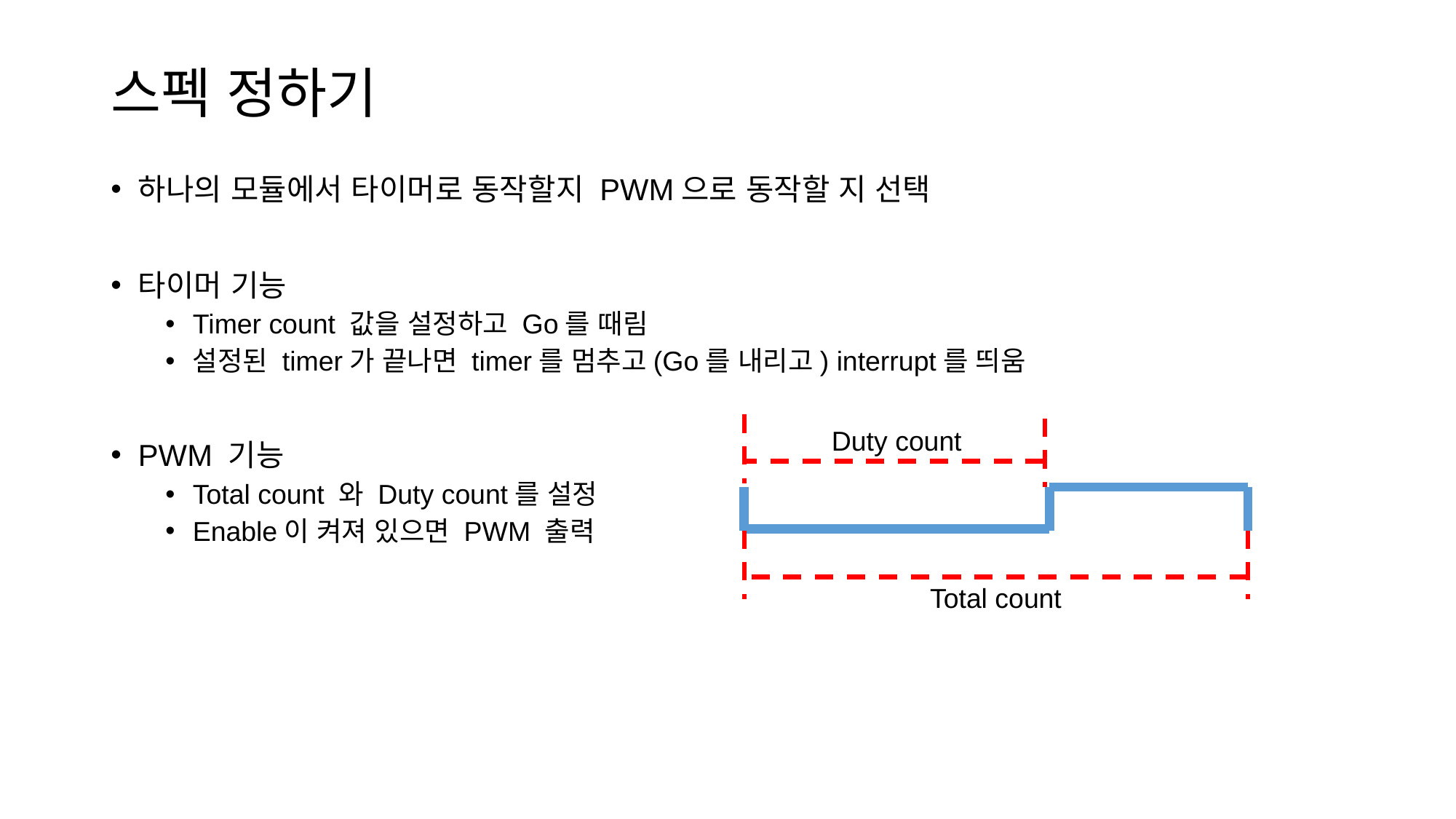

# 스펙 정하기
하나의 모듈에서 타이머로 동작할지 PWM으로 동작할 지 선택

타이머 기능
Timer count 값을 설정하고 Go를 때림
설정된 timer가 끝나면 timer를 멈추고(Go를 내리고) interrupt를 띄움

PWM 기능
Total count 와 Duty count를 설정
Enable이 켜져 있으면 PWM 출력

Duty count
Total count